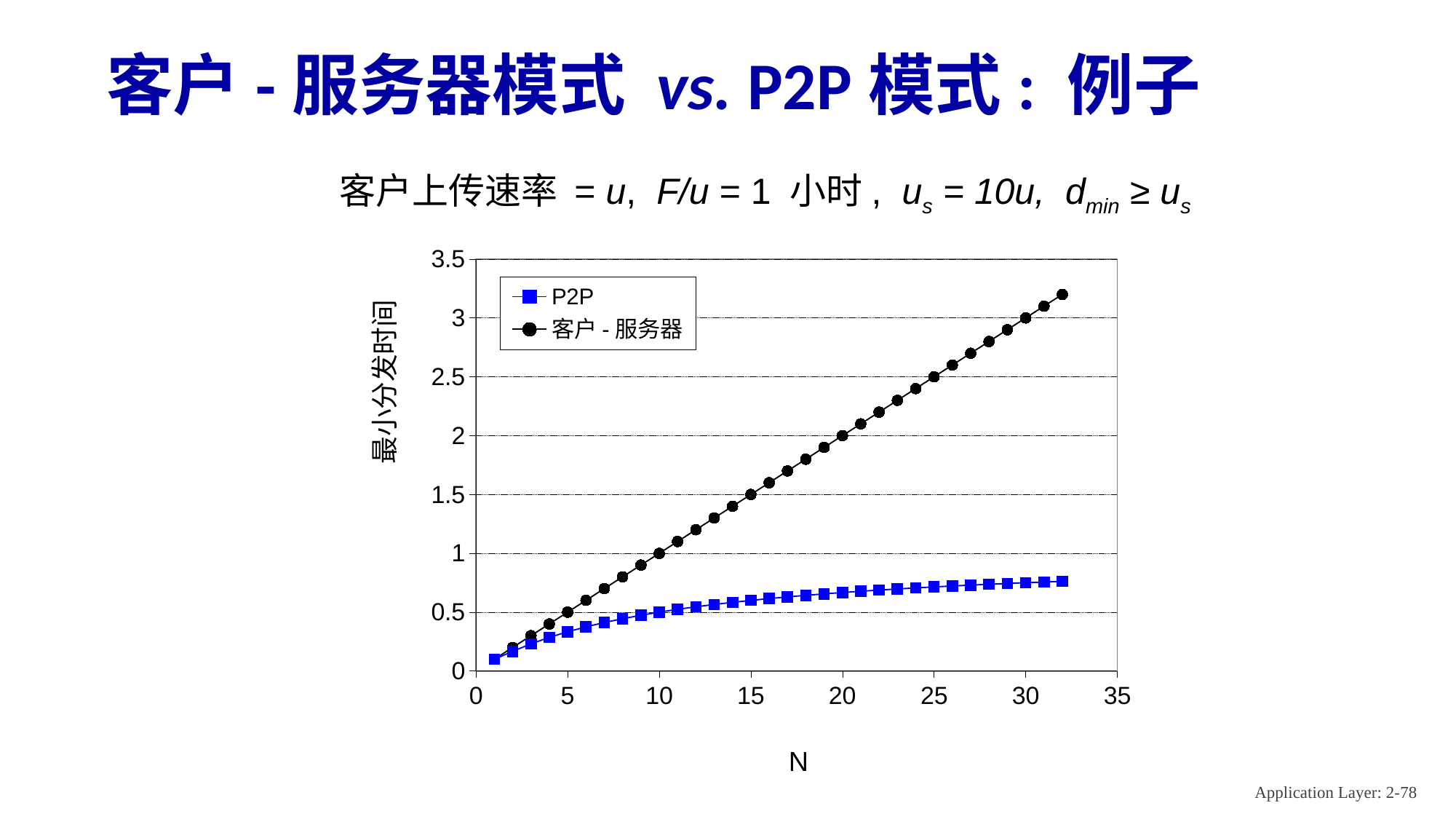

# 客户-服务器模式 vs. P2P模式: 例子
客户上传速率 = u,  F/u = 1 小时,  us = 10u,  dmin ≥ us

### Chart

| Category | P2P | 客户-服务器 |
|---|---|---|
Application Layer: 2-78